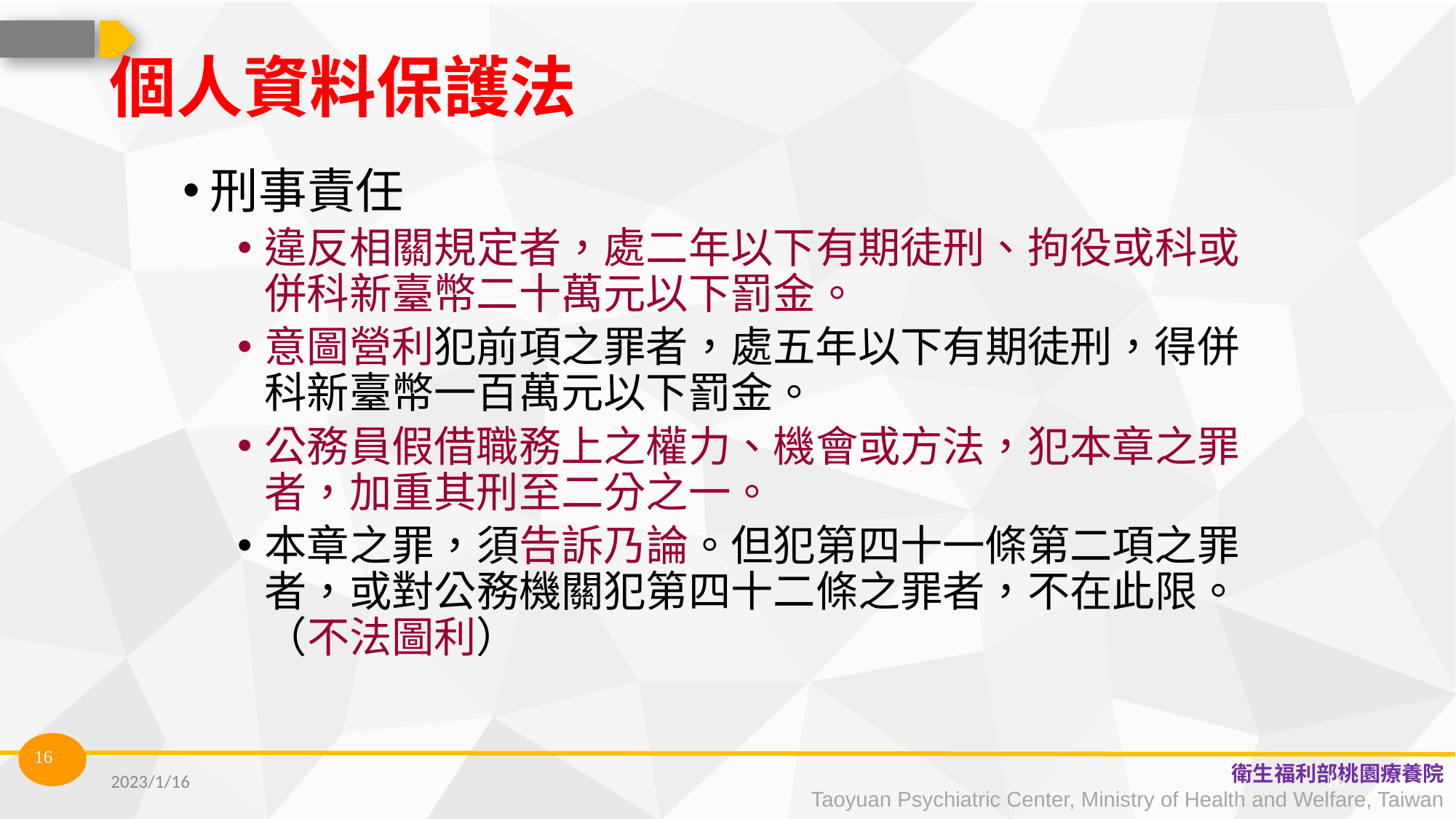

個人資料保護法
刑事責任
違反相關規定者，處二年以下有期徒刑、拘役或科或併科新臺幣二十萬元以下罰金。
意圖營利犯前項之罪者，處五年以下有期徒刑，得併科新臺幣一百萬元以下罰金。
公務員假借職務上之權力、機會或方法，犯本章之罪者，加重其刑至二分之一。
本章之罪，須告訴乃論。但犯第四十一條第二項之罪者，或對公務機關犯第四十二條之罪者，不在此限。（不法圖利）
2023/1/16
16